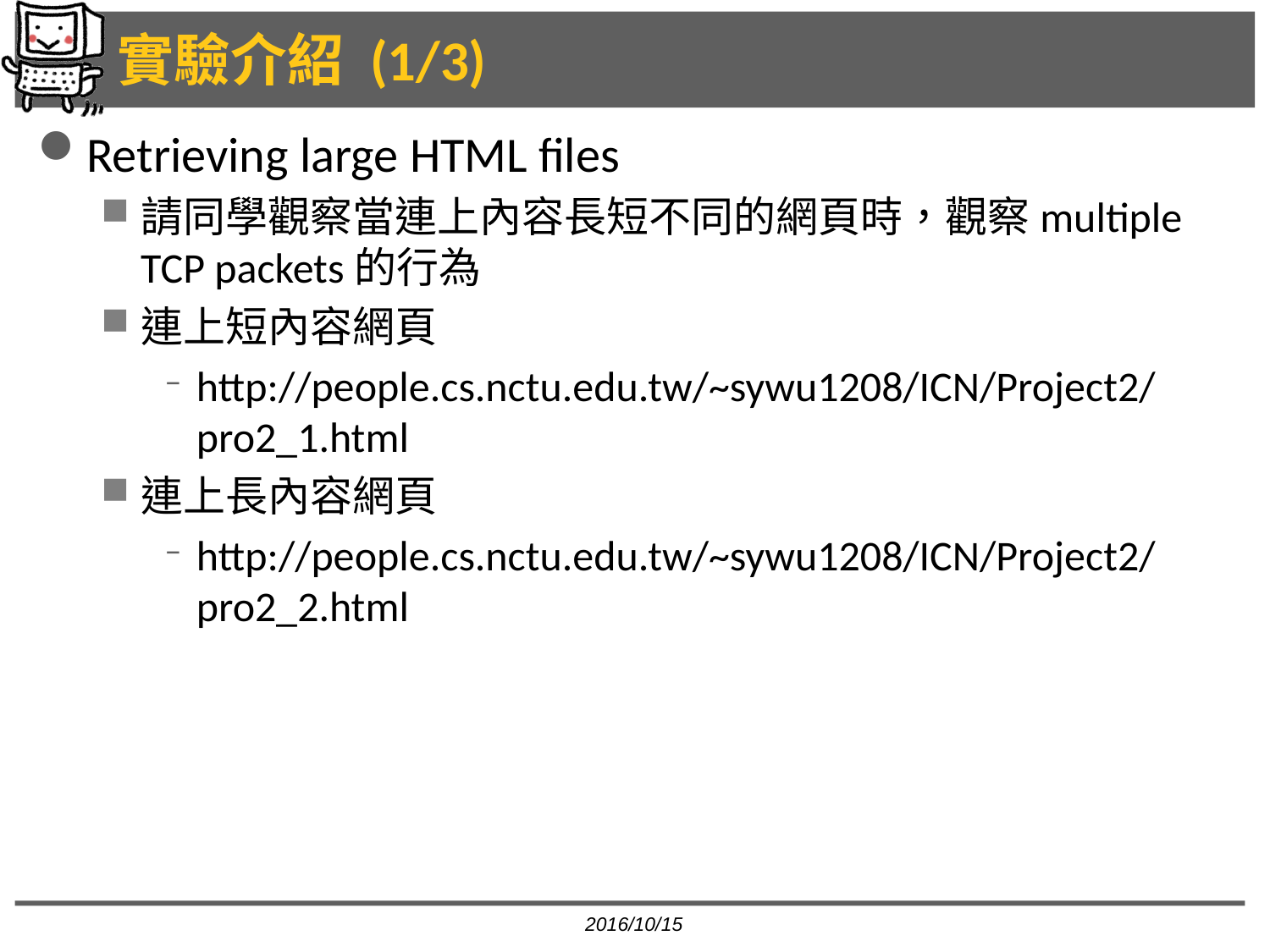

# 實驗介紹 (1/3)
Retrieving large HTML files
請同學觀察當連上內容長短不同的網頁時，觀察multiple TCP packets的行為
連上短內容網頁
http://people.cs.nctu.edu.tw/~sywu1208/ICN/Project2/pro2_1.html
連上長內容網頁
http://people.cs.nctu.edu.tw/~sywu1208/ICN/Project2/pro2_2.html

2016/10/15